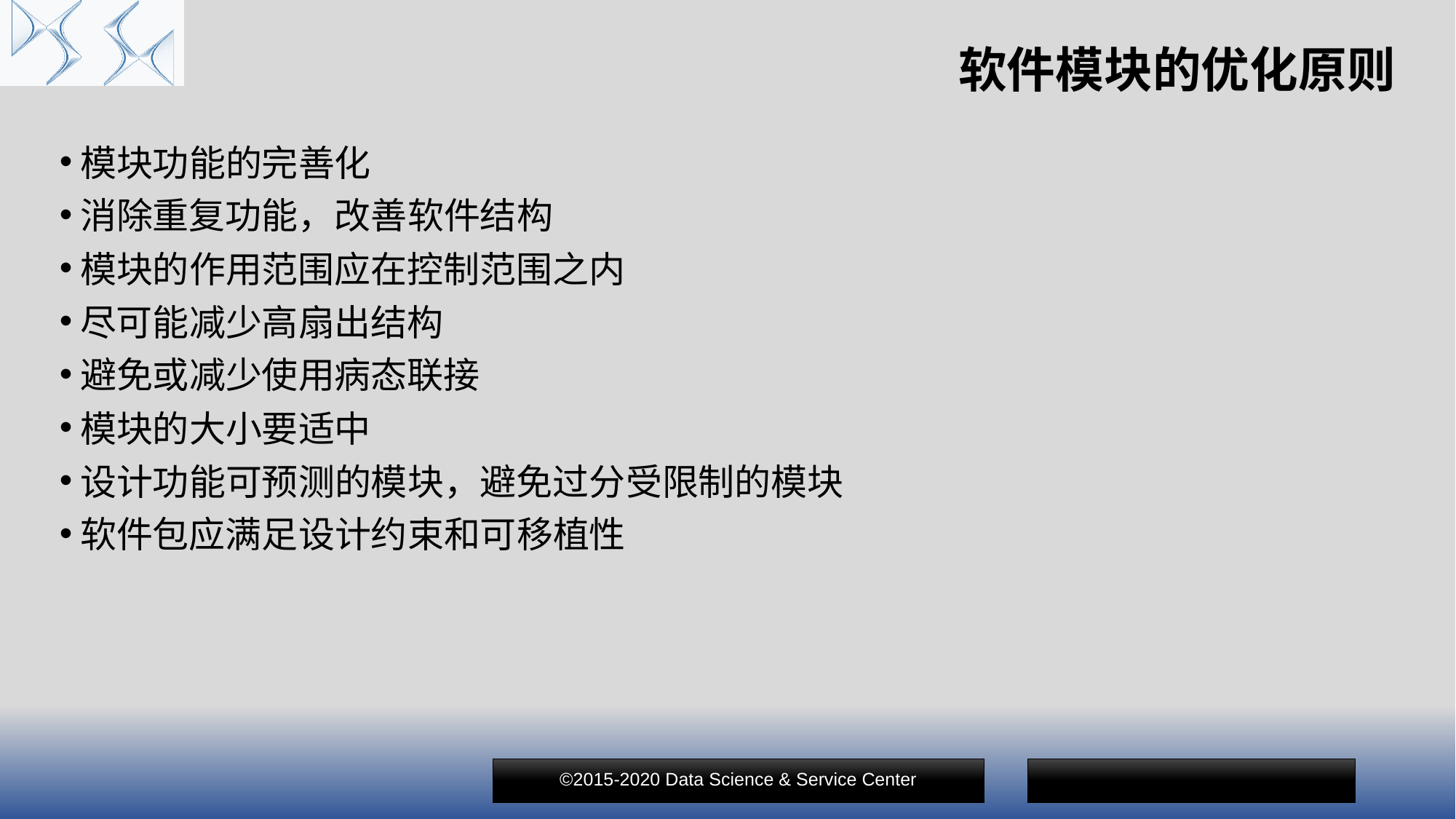

# 软件模块的优化原则
模块功能的完善化
消除重复功能，改善软件结构
模块的作用范围应在控制范围之内
尽可能减少高扇出结构
避免或减少使用病态联接
模块的大小要适中
设计功能可预测的模块，避免过分受限制的模块
软件包应满足设计约束和可移植性

©2015-2020 Data Science & Service Center
21